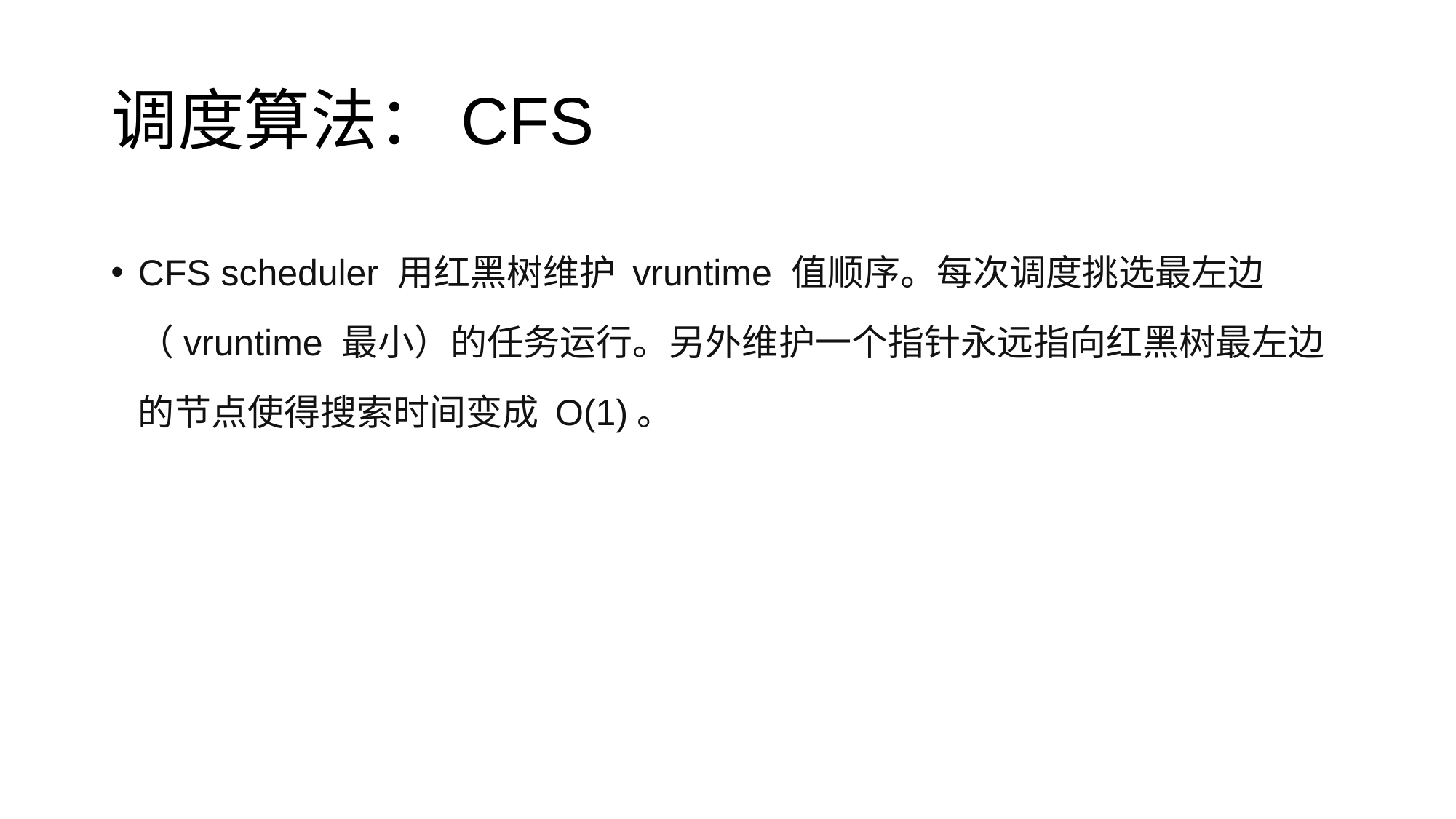

# 调度算法：CFS
CFS scheduler 用红黑树维护 vruntime 值顺序。每次调度挑选最左边（vruntime 最小）的任务运行。另外维护一个指针永远指向红黑树最左边的节点使得搜索时间变成 O(1)。